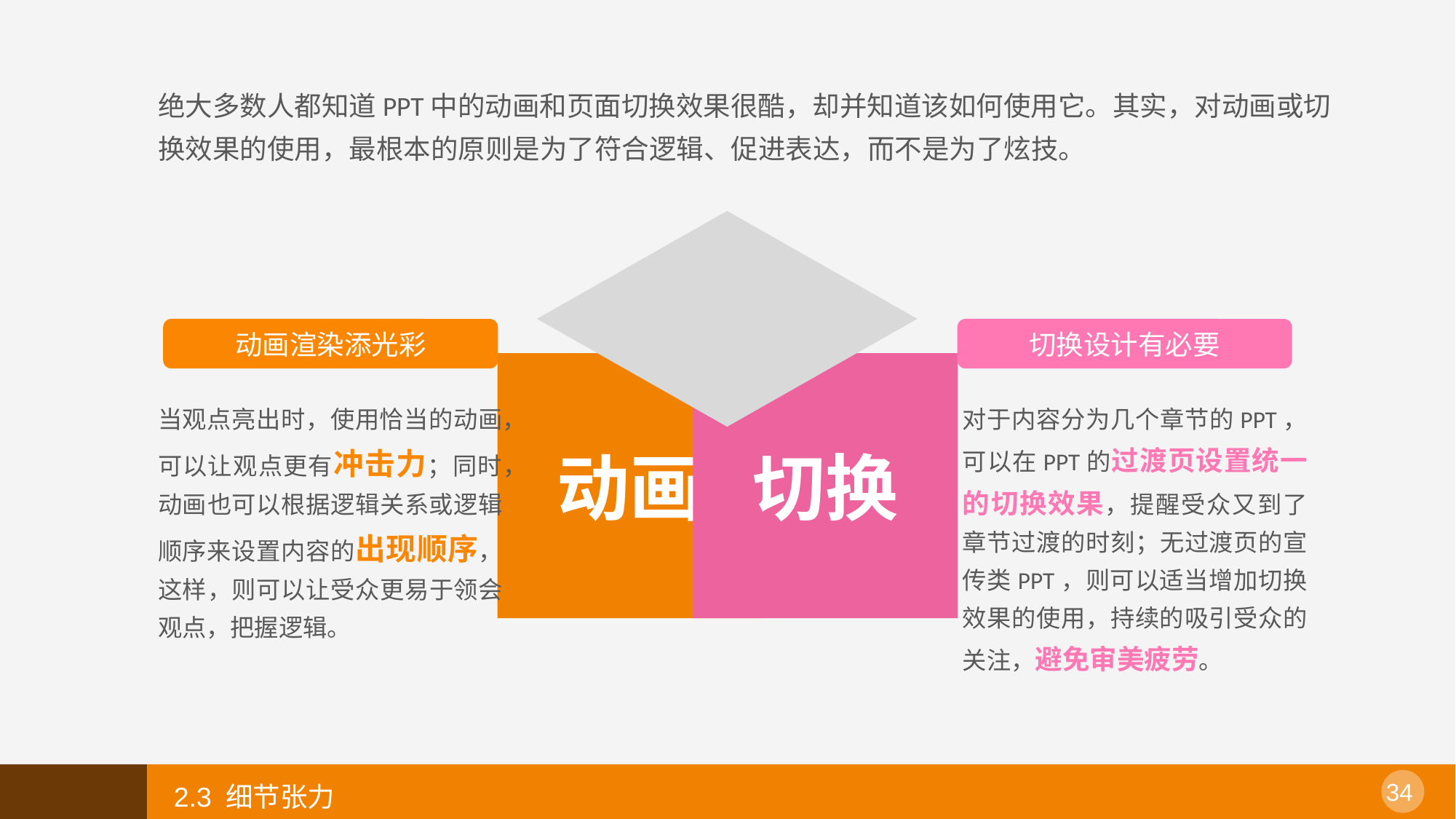

绝大多数人都知道PPT中的动画和页面切换效果很酷，却并知道该如何使用它。其实，对动画或切换效果的使用，最根本的原则是为了符合逻辑、促进表达，而不是为了炫技。

动画
切换
动画渲染添光彩
切换设计有必要
当观点亮出时，使用恰当的动画，可以让观点更有冲击力；同时，动画也可以根据逻辑关系或逻辑顺序来设置内容的出现顺序，这样，则可以让受众更易于领会观点，把握逻辑。
对于内容分为几个章节的PPT，可以在PPT的过渡页设置统一的切换效果，提醒受众又到了章节过渡的时刻；无过渡页的宣传类PPT，则可以适当增加切换效果的使用，持续的吸引受众的关注，避免审美疲劳。
2.3 细节张力